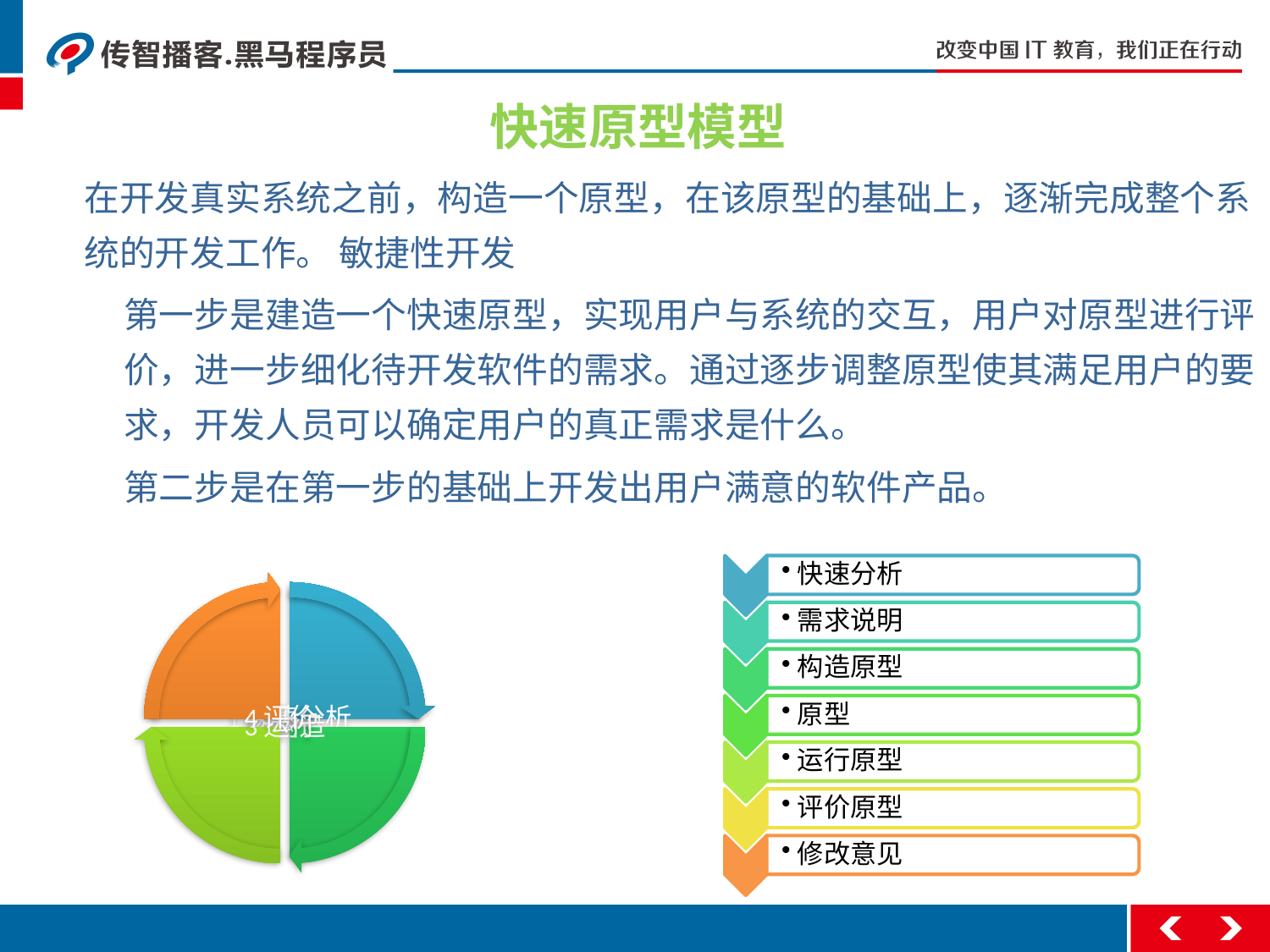

快速原型模型
在开发真实系统之前，构造一个原型，在该原型的基础上，逐渐完成整个系统的开发工作。 敏捷性开发
第一步是建造一个快速原型，实现用户与系统的交互，用户对原型进行评价，进一步细化待开发软件的需求。通过逐步调整原型使其满足用户的要求，开发人员可以确定用户的真正需求是什么。
第二步是在第一步的基础上开发出用户满意的软件产品。

快速分析

需求说明

构造原型

原型

运行原型

评价原型

修改意见
1快速分析
2构造
3运行
4评价